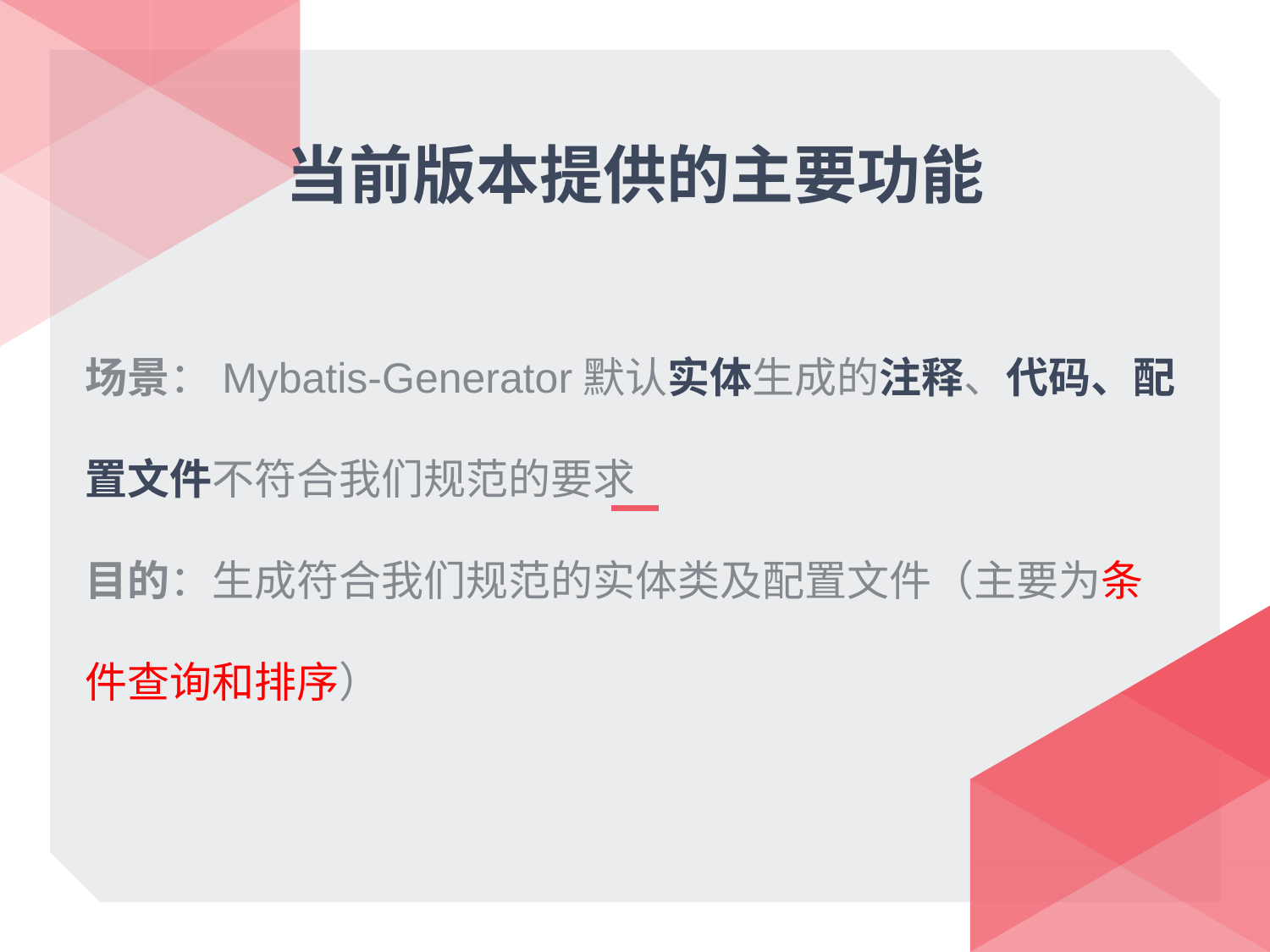

# 当前版本提供的主要功能
场景：Mybatis-Generator默认实体生成的注释、代码、配置文件不符合我们规范的要求
目的：生成符合我们规范的实体类及配置文件（主要为条件查询和排序）